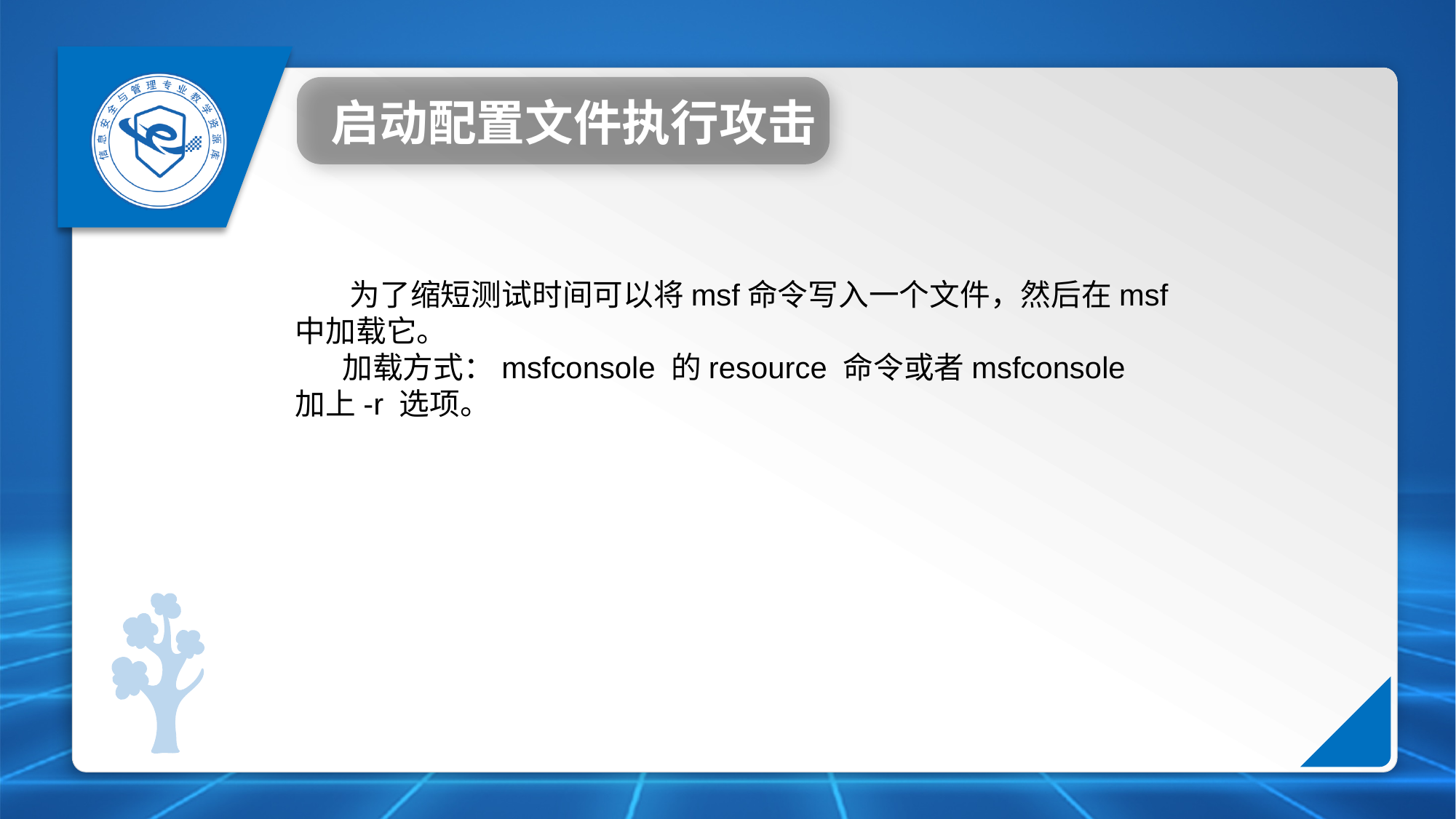

启动配置文件执行攻击
       为了缩短测试时间可以将msf命令写入一个文件，然后在msf 中加载它。
       加载方式：msfconsole 的resource 命令或者msfconsole 加上-r 选项。